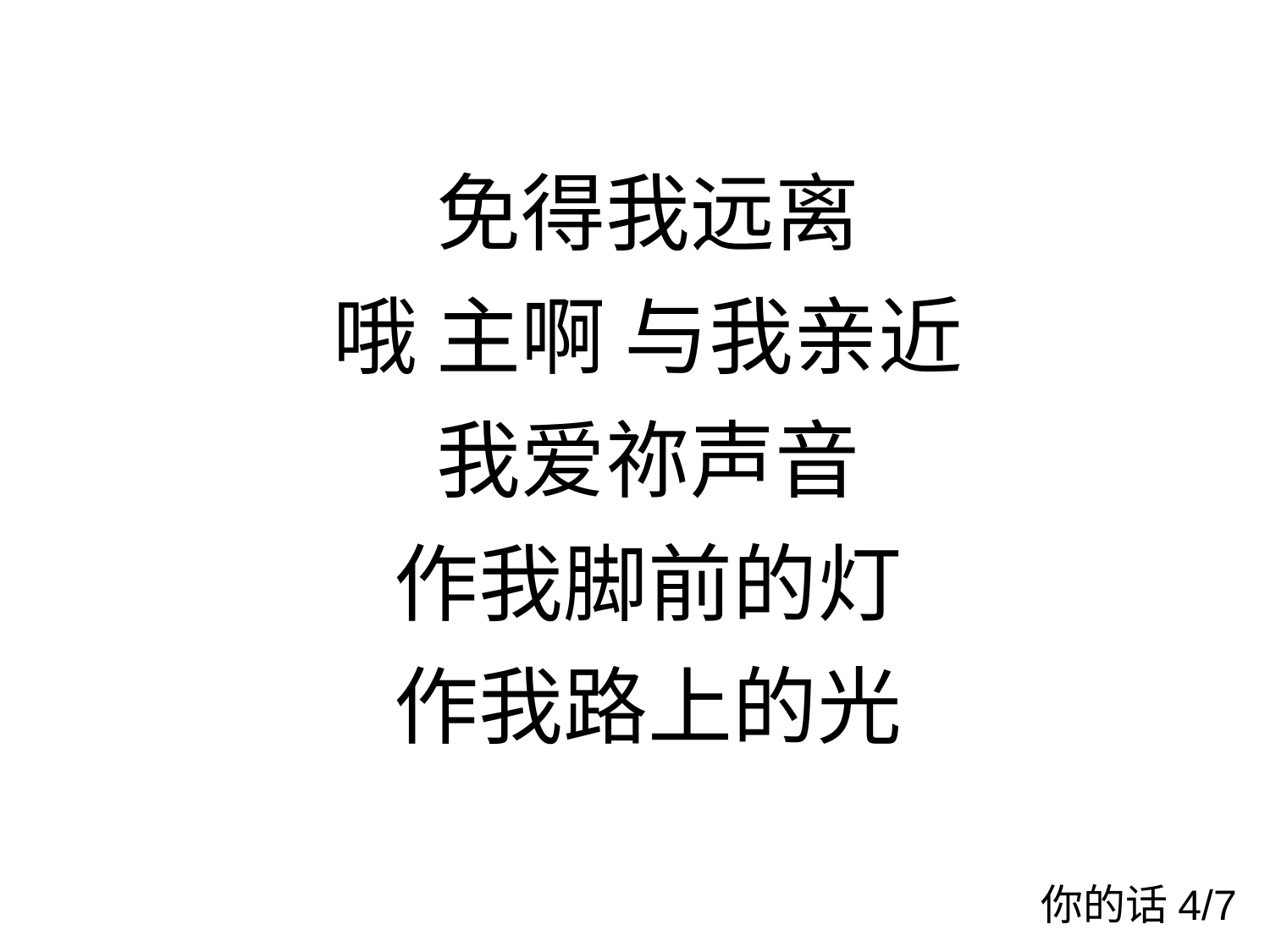

免得我远离
哦 主啊 与我亲近
我爱祢声音
作我脚前的灯
作我路上的光
你的话4/7